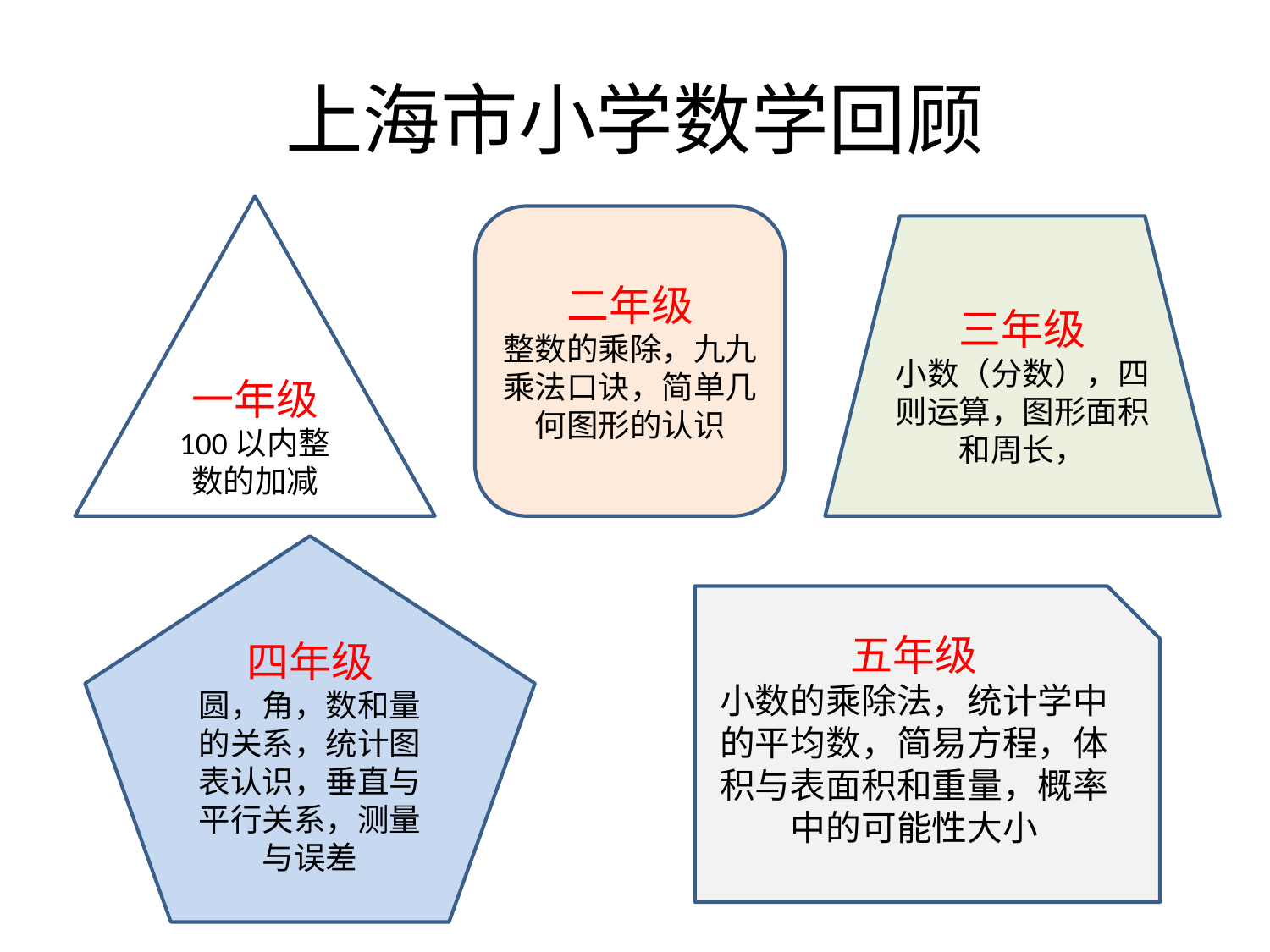

# 上海市小学数学回顾
一年级
100以内整数的加减
二年级
整数的乘除，九九乘法口诀，简单几何图形的认识
三年级
小数（分数），四则运算，图形面积和周长，
四年级
圆，角，数和量的关系，统计图表认识，垂直与平行关系，测量与误差

五年级
小数的乘除法，统计学中的平均数，简易方程，体积与表面积和重量，概率中的可能性大小